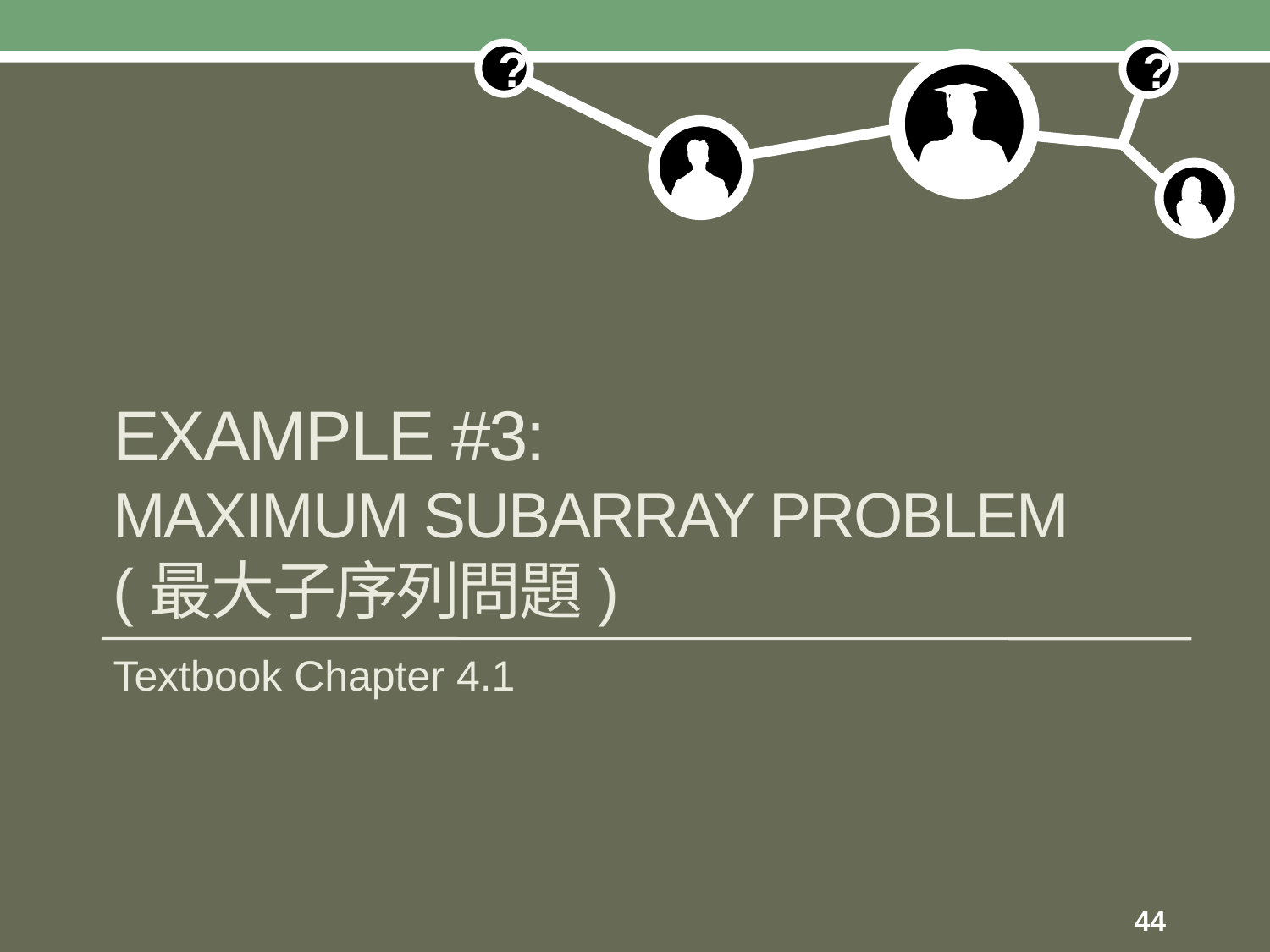

# Example #3: Maximum Subarray Problem (最大子序列問題)
Textbook Chapter 4.1
44